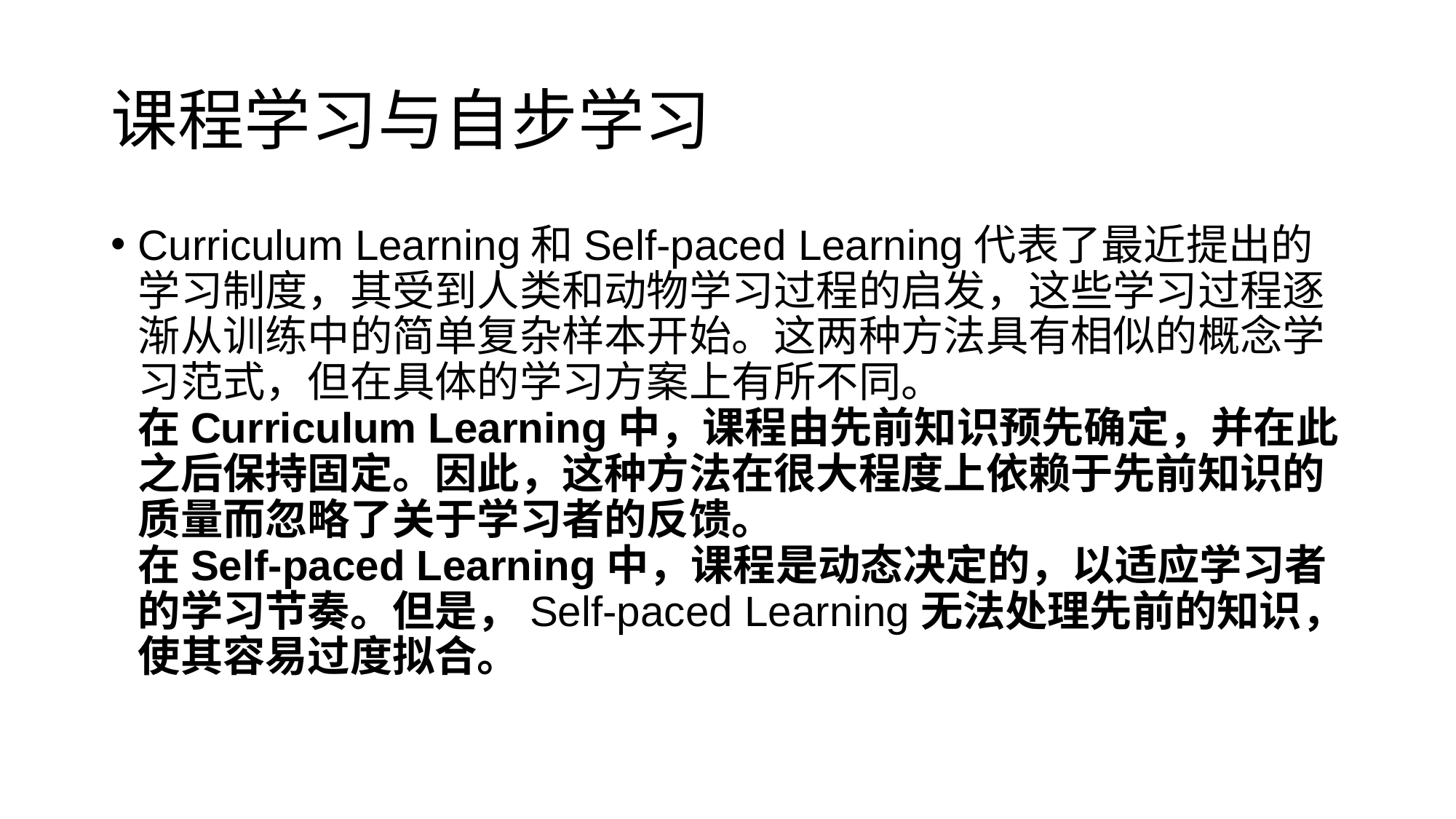

# 课程学习与自步学习
Curriculum Learning和Self-paced Learning代表了最近提出的学习制度，其受到人类和动物学习过程的启发，这些学习过程逐渐从训练中的简单复杂样本开始。这两种方法具有相似的概念学习范式，但在具体的学习方案上有所不同。
在Curriculum Learning中，课程由先前知识预先确定，并在此之后保持固定。因此，这种方法在很大程度上依赖于先前知识的质量而忽略了关于学习者的反馈。
在Self-paced Learning中，课程是动态决定的，以适应学习者的学习节奏。但是，Self-paced Learning无法处理先前的知识，使其容易过度拟合。